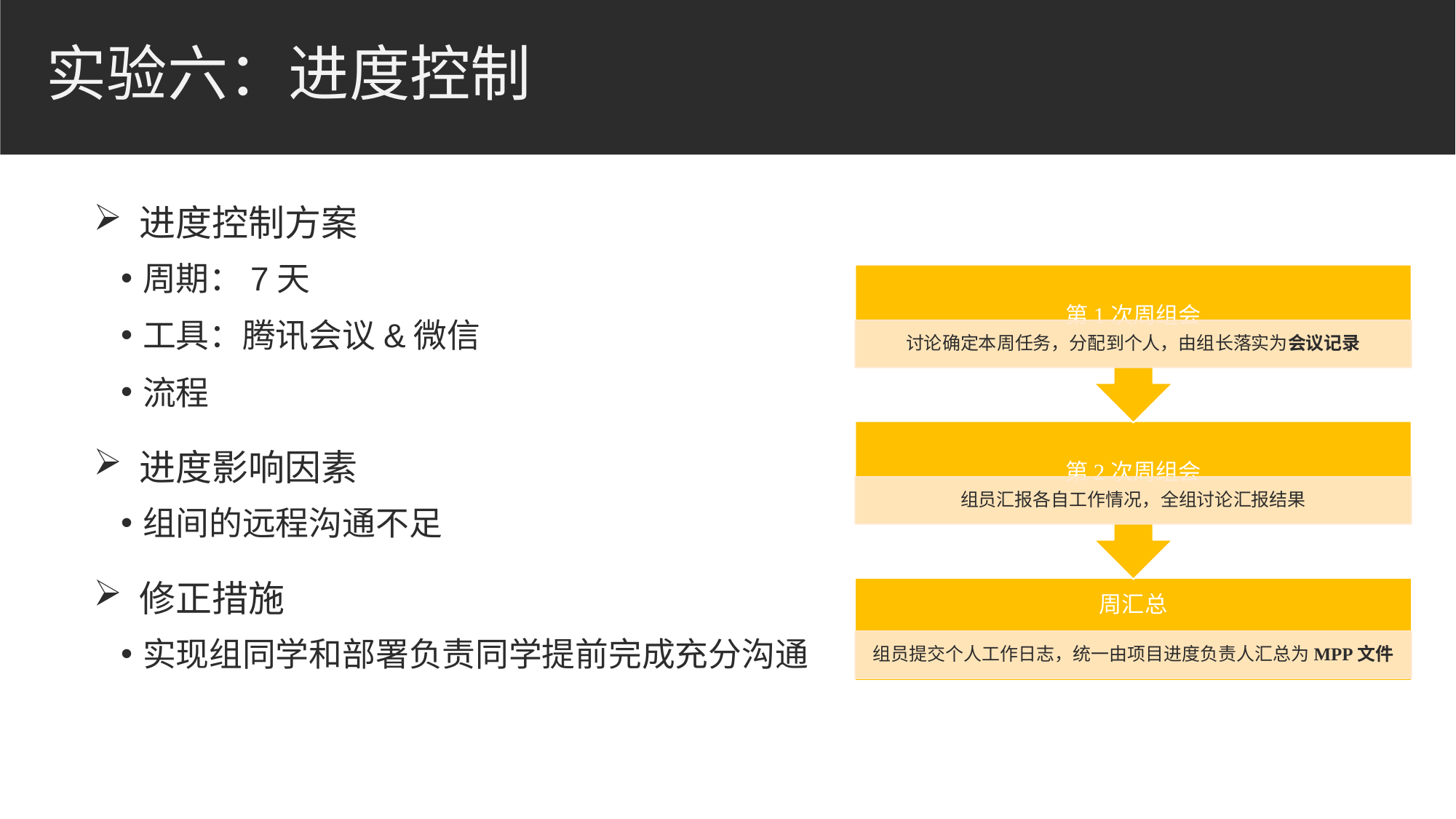

# 实验六：进度控制
 进度控制方案
周期：7天
工具：腾讯会议&微信
流程
 进度影响因素
组间的远程沟通不足
 修正措施
实现组同学和部署负责同学提前完成充分沟通

周汇总
组员提交个人工作日志，统一由项目进度负责人汇总为MPP文件
第2次周组会
组员汇报各自工作情况，全组讨论汇报结果
第1次周组会
讨论确定本周任务，分配到个人，由组长落实为会议记录